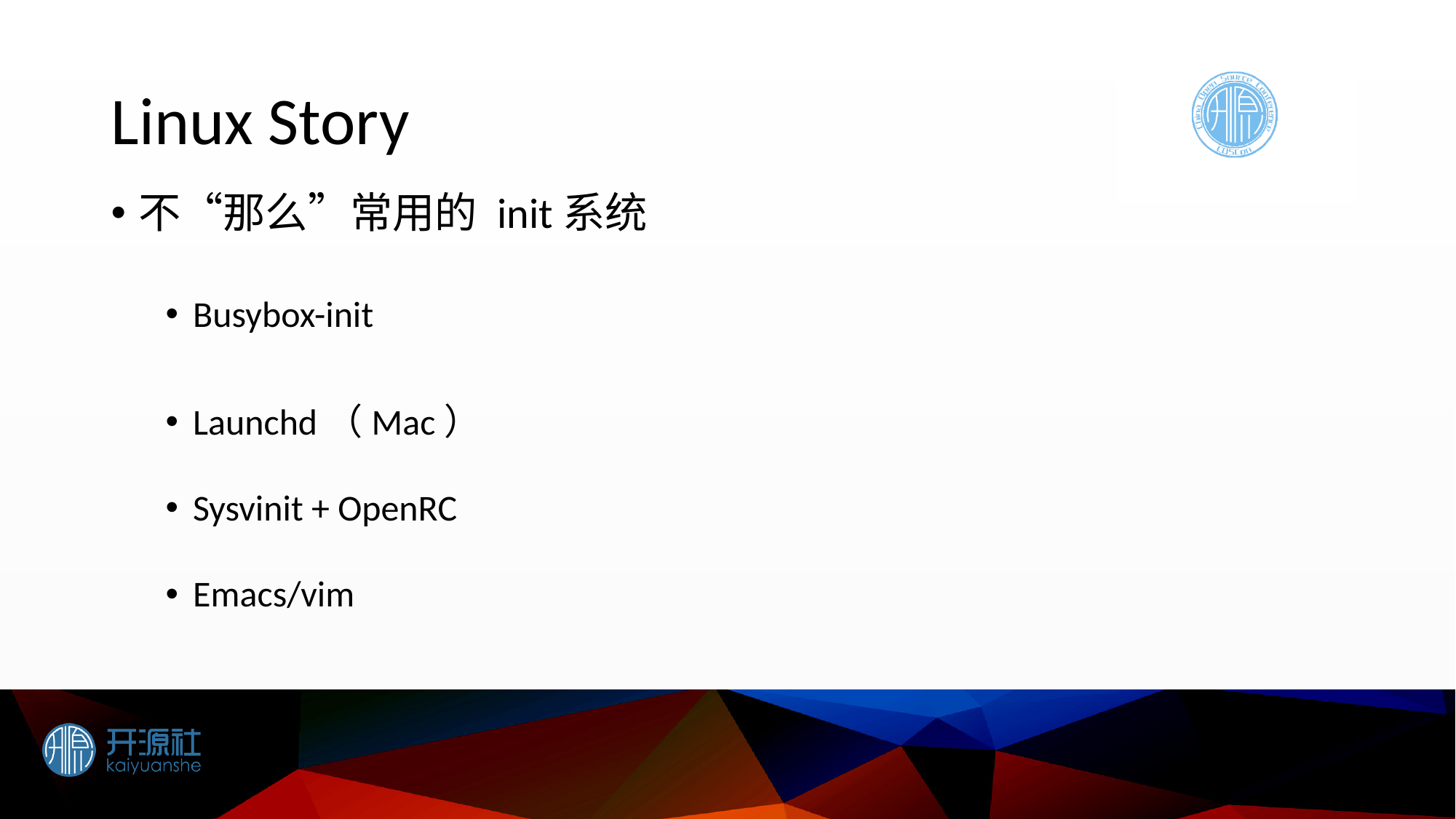

# Linux Story
不“那么”常用的 init系统
Busybox-init

Launchd（Mac）
Sysvinit + OpenRC
Emacs/vim